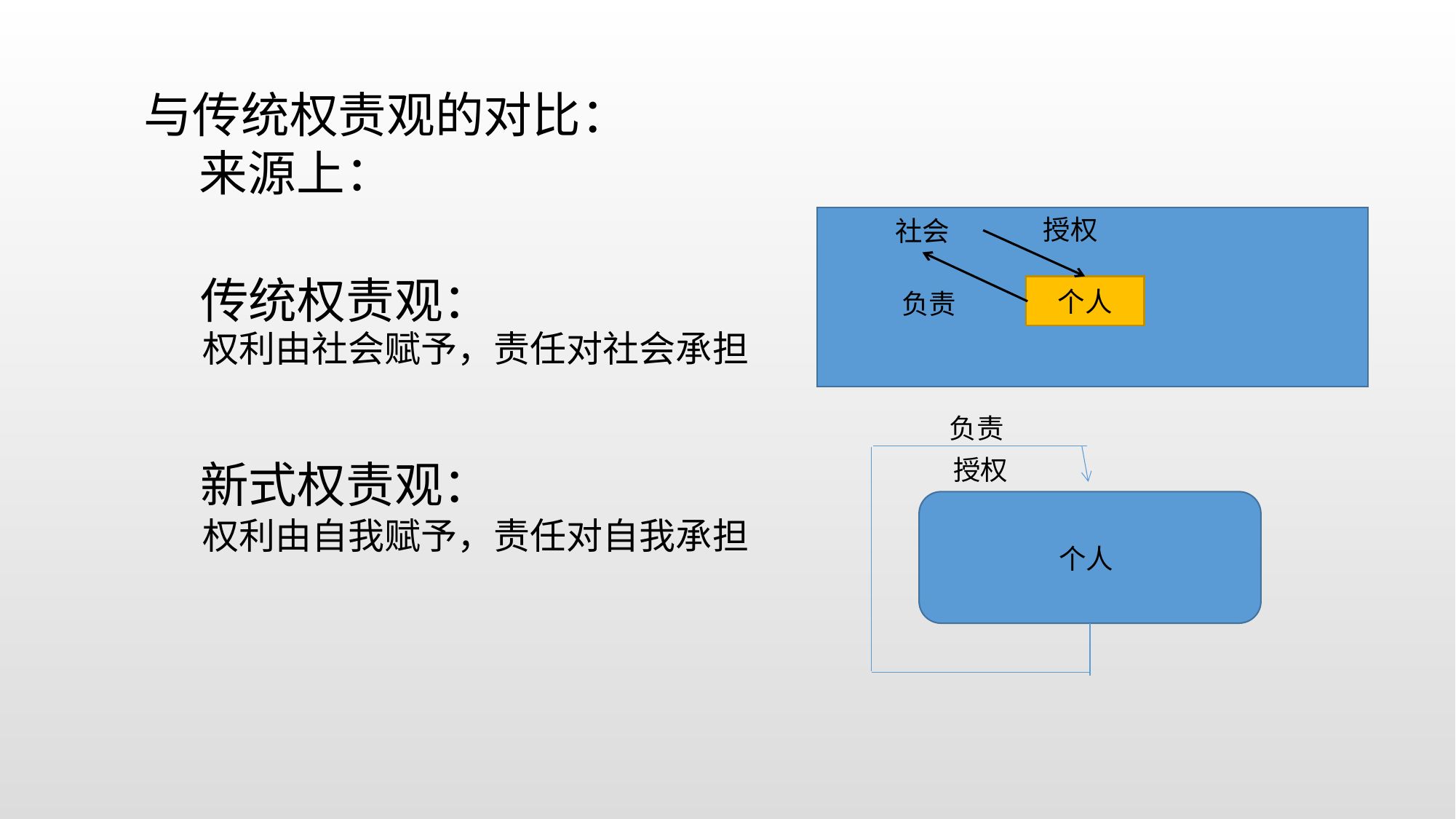

与传统权责观的对比：
    来源上：

    传统权责观：
授权

社会

      权利由社会赋予，责任对社会承担
个人
负责

    新式权责观：
负责
授权

      权利由自我赋予，责任对自我承担

个人